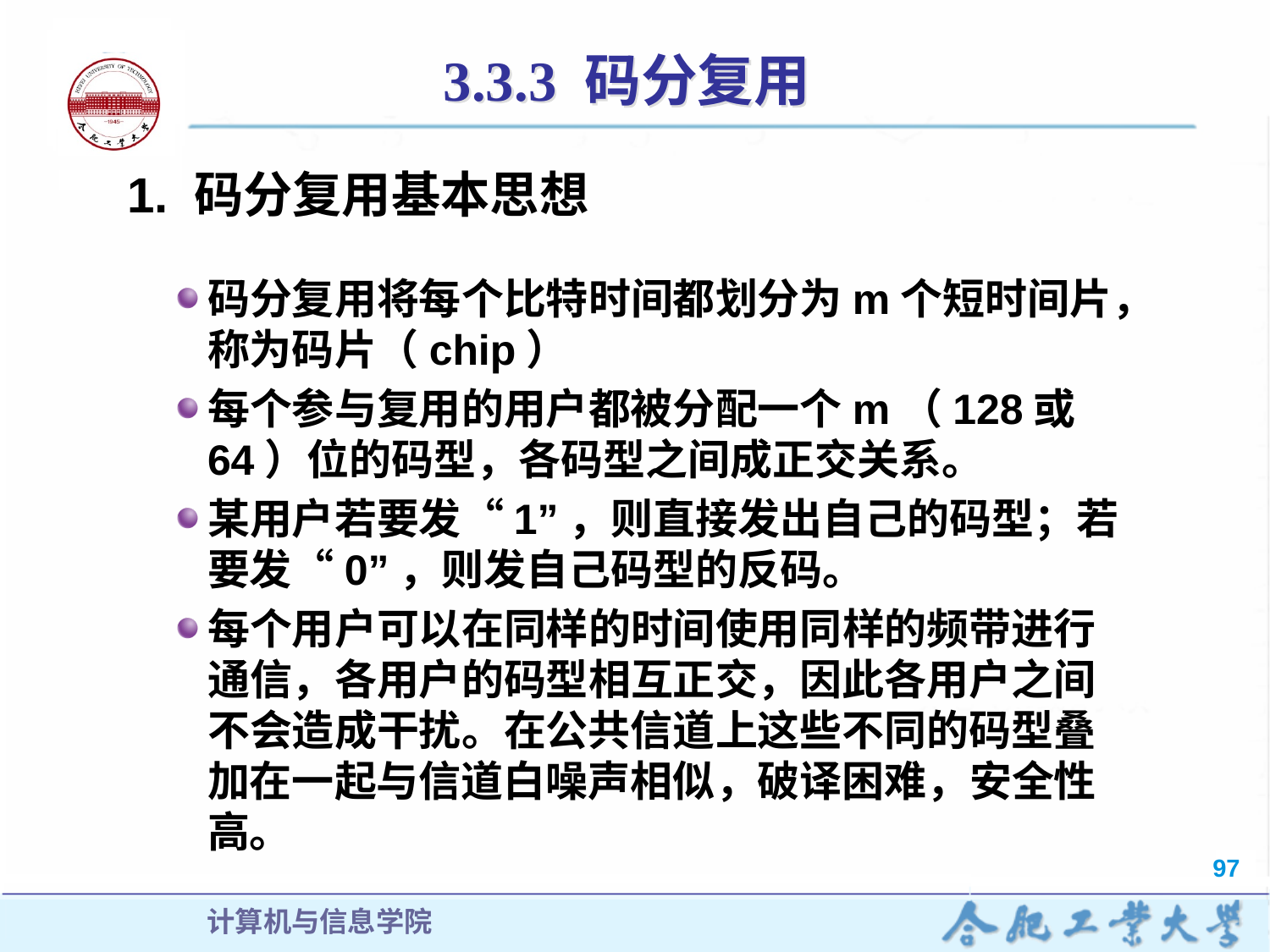

# 3.3.3 码分复用
1. 码分复用基本思想
码分复用将每个比特时间都划分为m个短时间片，称为码片（chip）
每个参与复用的用户都被分配一个m（128或64）位的码型，各码型之间成正交关系。
某用户若要发“1”，则直接发出自己的码型；若要发“0”，则发自己码型的反码。
每个用户可以在同样的时间使用同样的频带进行通信，各用户的码型相互正交，因此各用户之间不会造成干扰。在公共信道上这些不同的码型叠加在一起与信道白噪声相似，破译困难，安全性高。